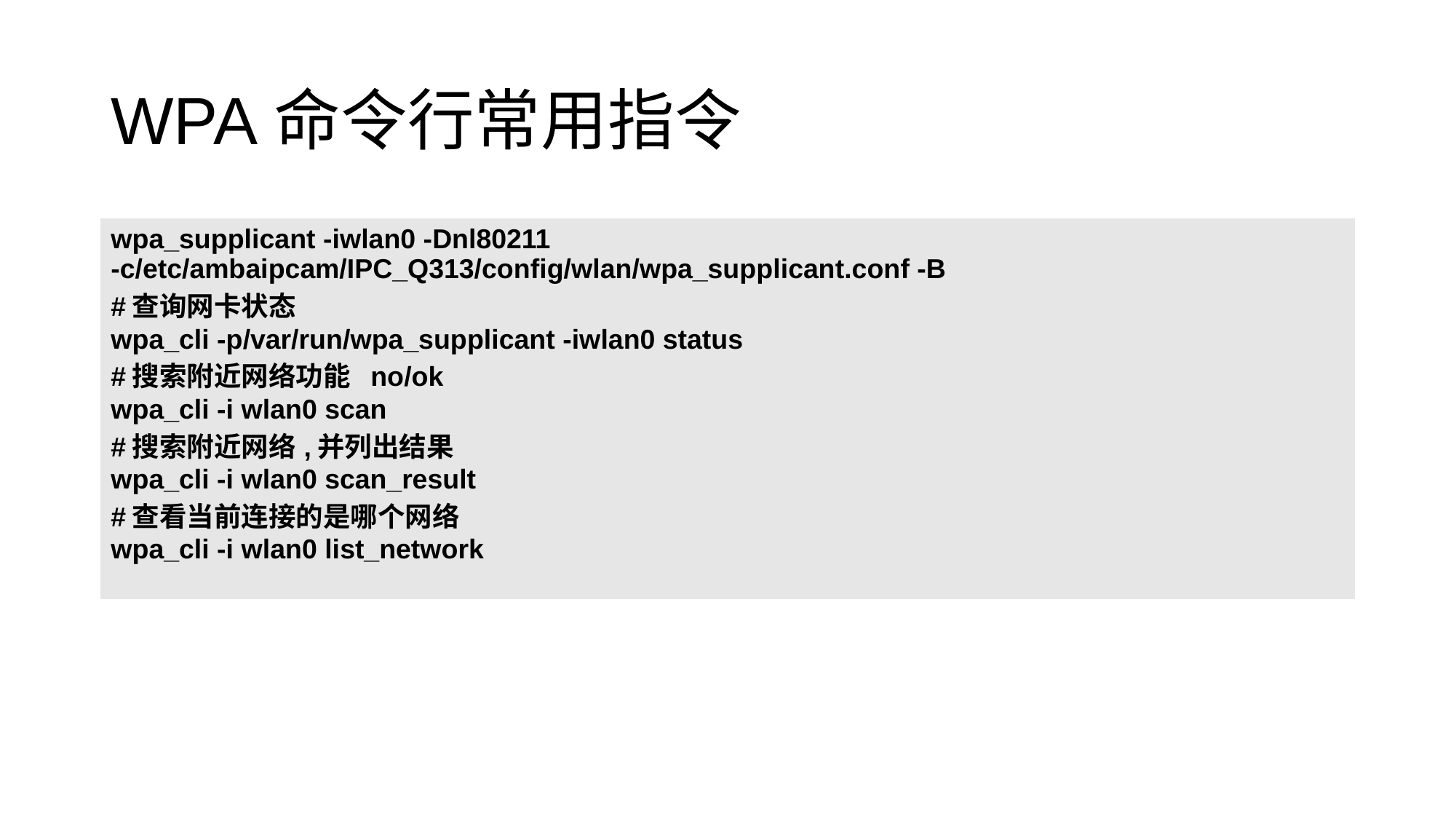

# WPA命令行常用指令
| wpa\_supplicant -iwlan0 -Dnl80211 -c/etc/ambaipcam/IPC\_Q313/config/wlan/wpa\_supplicant.conf -B #查询网卡状态 wpa\_cli -p/var/run/wpa\_supplicant -iwlan0 status #搜索附近网络功能 no/ok wpa\_cli -i wlan0 scan #搜索附近网络,并列出结果 wpa\_cli -i wlan0 scan\_result #查看当前连接的是哪个网络 wpa\_cli -i wlan0 list\_network |
| --- |